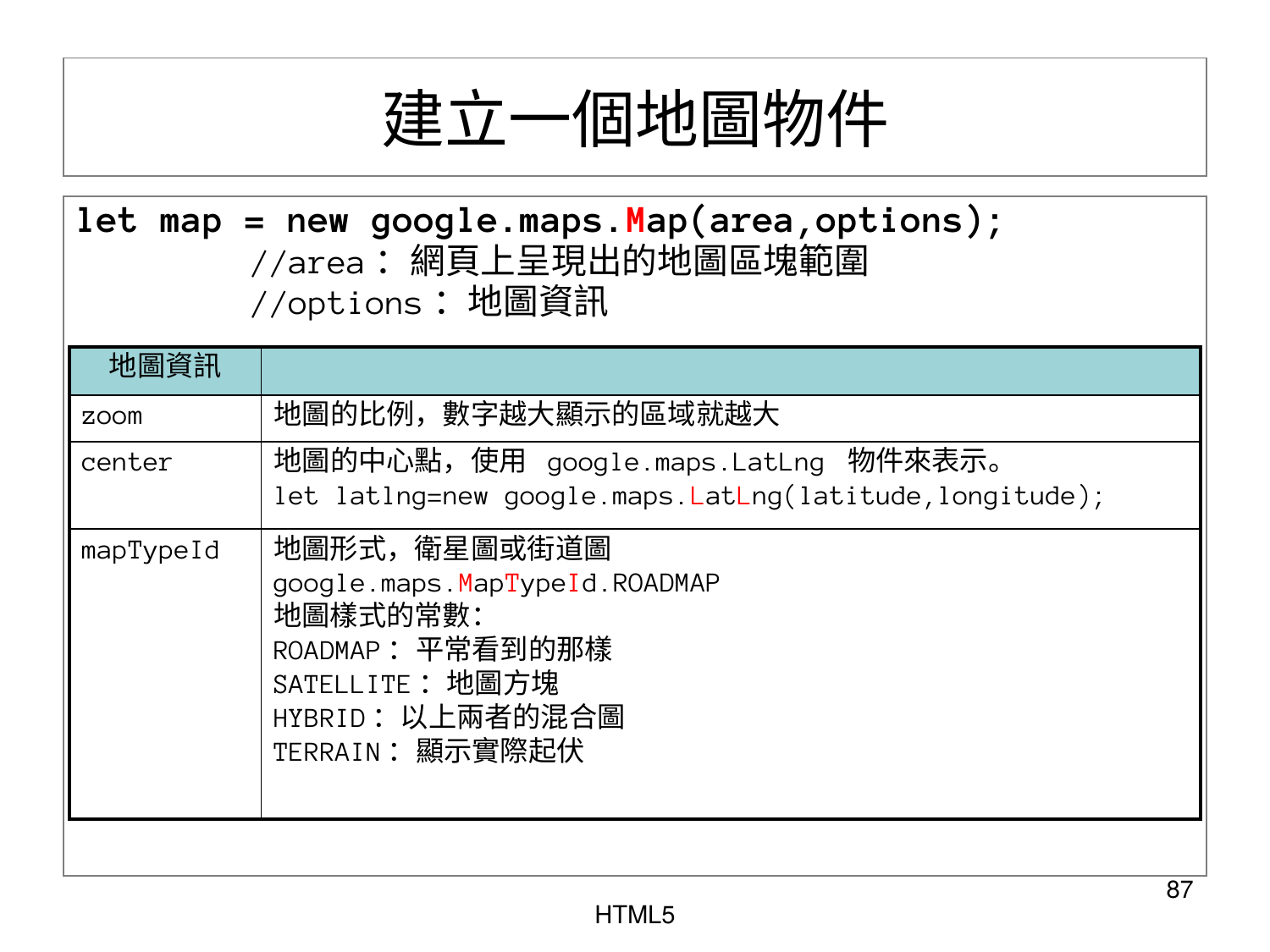

# 建立一個地圖物件
let map = new google.maps.Map(area,options);
		//area：網頁上呈現出的地圖區塊範圍
		//options：地圖資訊
| 地圖資訊 |  |
| --- | --- |
| zoom | 地圖的比例，數字越大顯示的區域就越大 |
| center | 地圖的中心點，使用 google.maps.LatLng 物件來表示。 let latlng=new google.maps.LatLng(latitude,longitude); |
| mapTypeId | 地圖形式，衛星圖或街道圖 google.maps.MapTypeId.ROADMAP 地圖樣式的常數： ROADMAP：平常看到的那樣 SATELLITE：地圖方塊 HYBRID：以上兩者的混合圖 TERRAIN：顯示實際起伏 |
87
HTML5